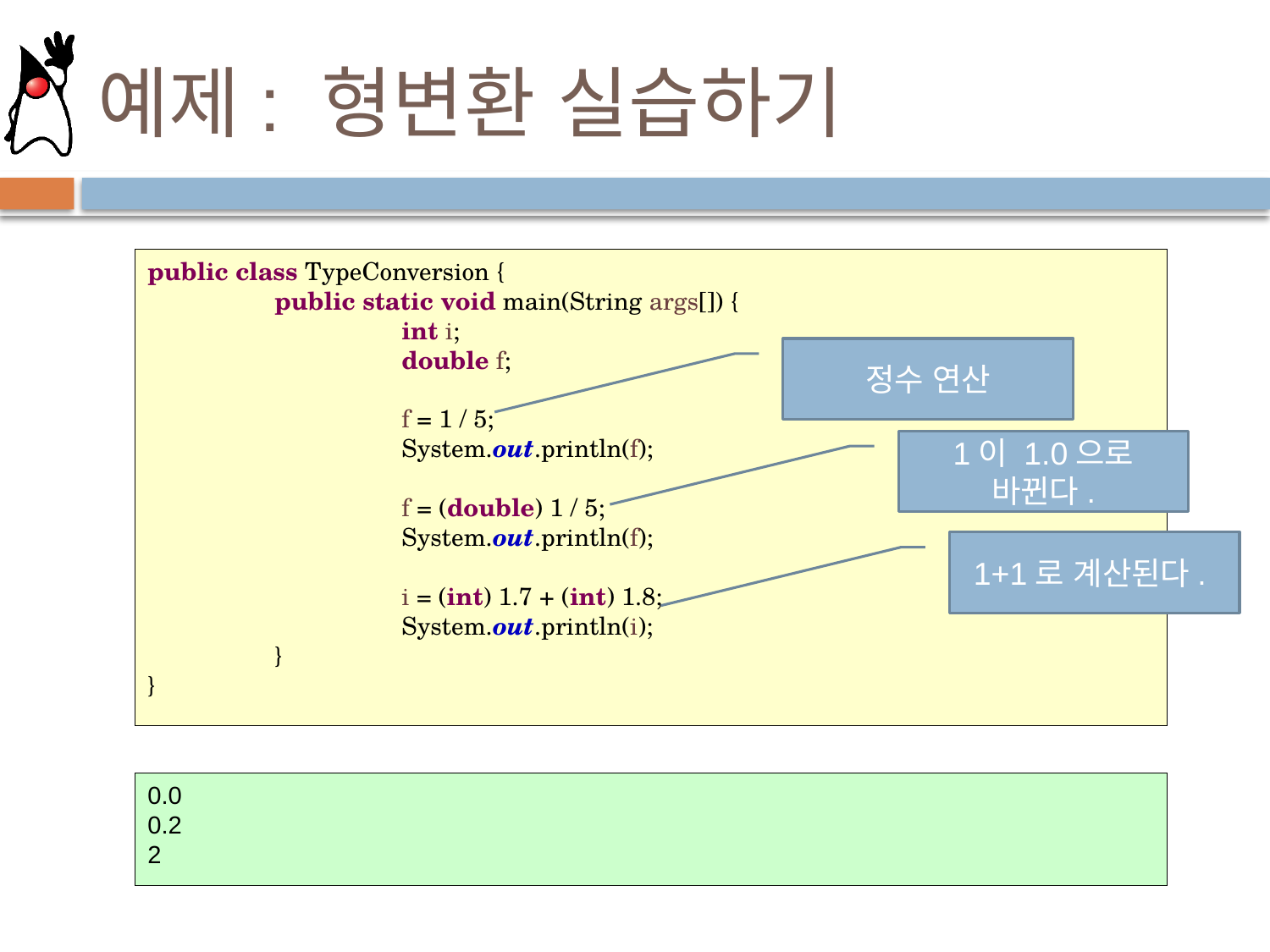

# 예제: 형변환 실습하기
public class TypeConversion {
	public static void main(String args[]) {
		int i;
		double f;

		f = 1 / 5;
		System.out.println(f);

		f = (double) 1 / 5;
		System.out.println(f);

		i = (int) 1.7 + (int) 1.8;
		System.out.println(i);
	}
}
정수 연산
1이 1.0으로 바뀐다.
1+1로 계산된다.
0.0
0.2
2